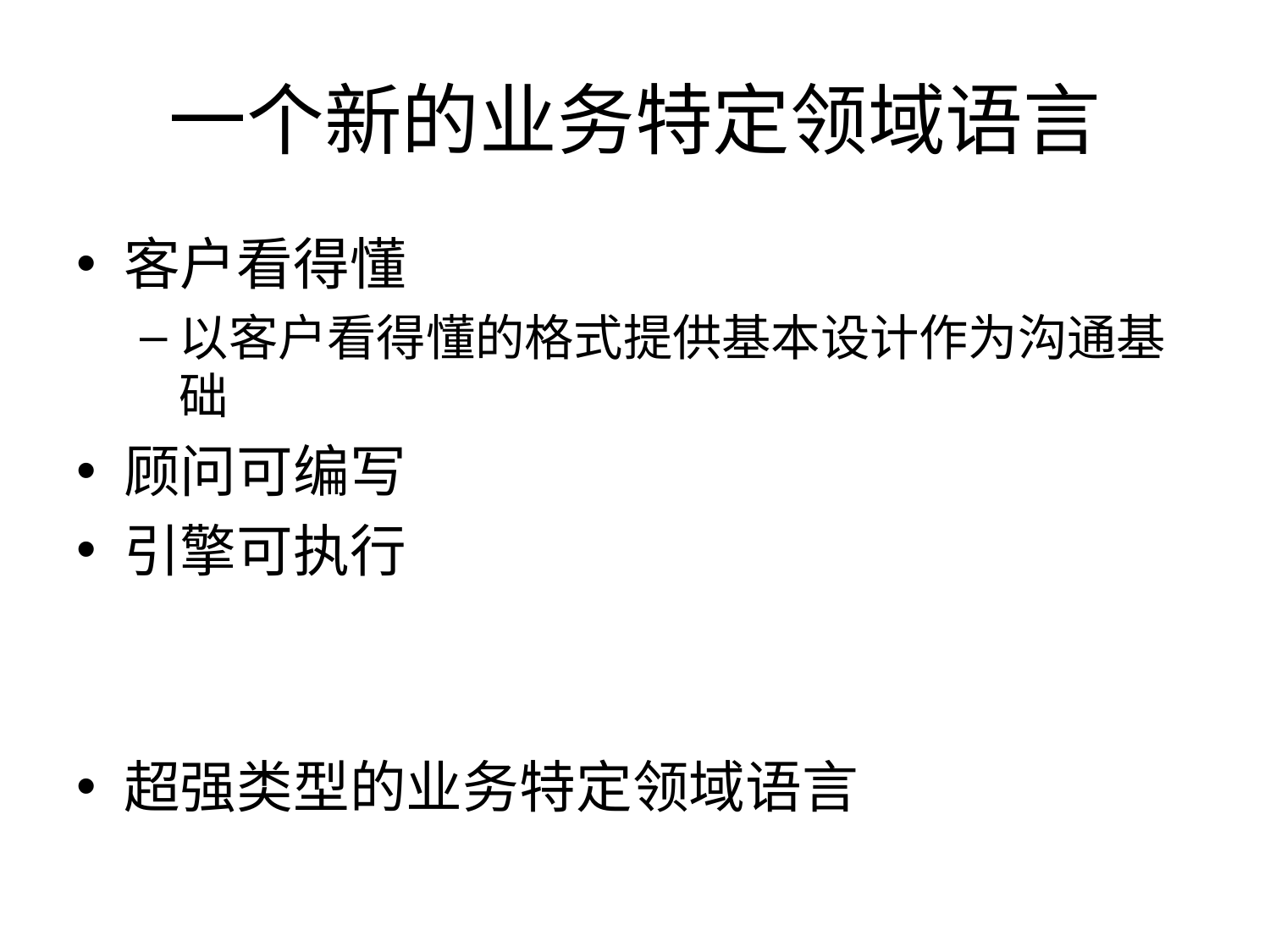

# 一个新的业务特定领域语言
客户看得懂
以客户看得懂的格式提供基本设计作为沟通基础
顾问可编写
引擎可执行

超强类型的业务特定领域语言